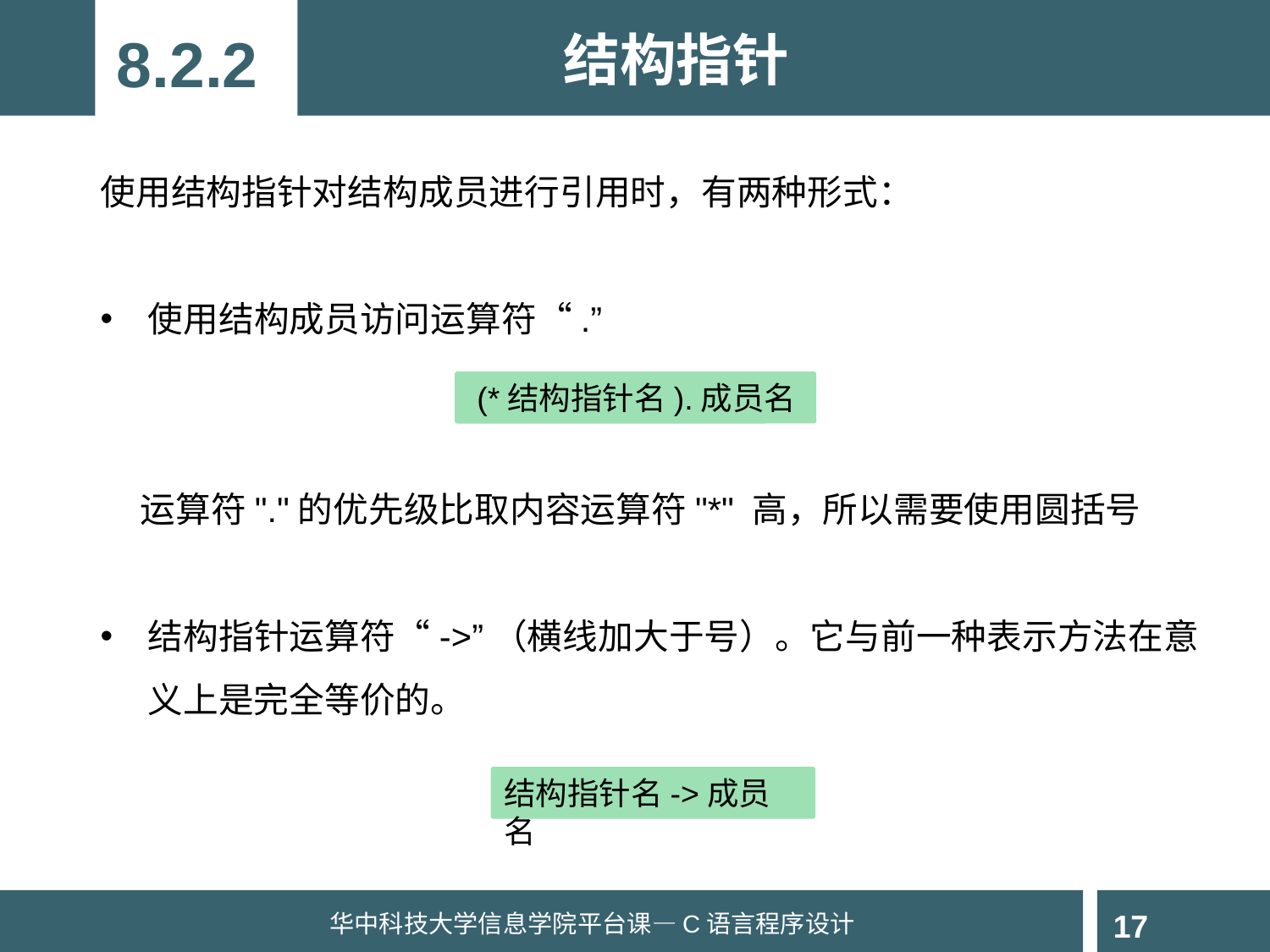

结构指针
8.2.2
使用结构指针对结构成员进行引用时，有两种形式：

使用结构成员访问运算符“.”

    运算符"."的优先级比取内容运算符"*" 高，所以需要使用圆括号

结构指针运算符“->”（横线加大于号）。它与前一种表示方法在意义上是完全等价的。
 (*结构指针名).成员名
结构指针名->成员名